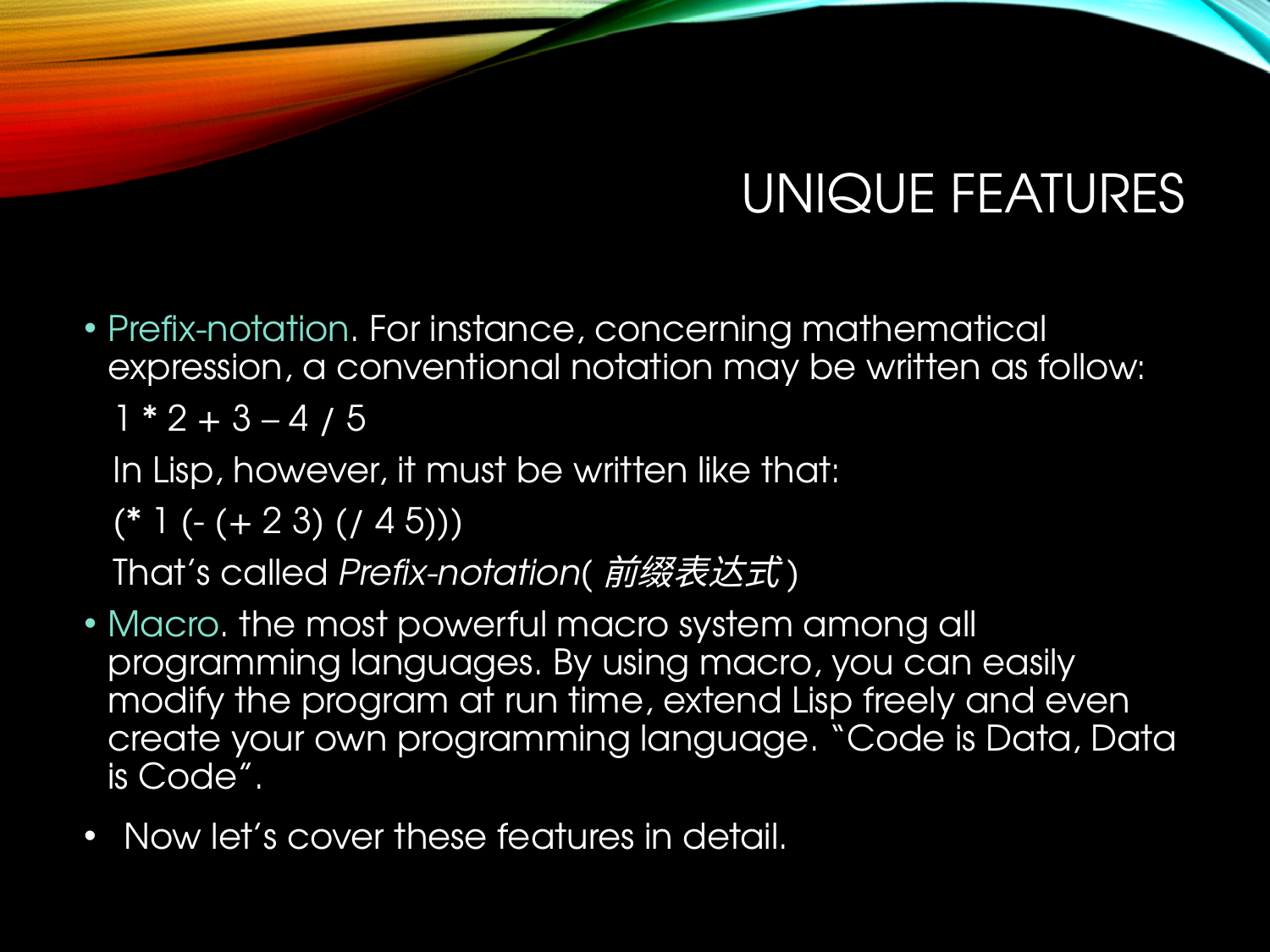

# Unique features
Prefix-notation. For instance, concerning mathematical expression, a conventional notation may be written as follow:
   1 * 2 + 3 – 4 / 5
   In Lisp, however, it must be written like that:
   (* 1 (- (+ 2 3) (/ 4 5)))
   That’s called Prefix-notation(前缀表达式)
Macro. the most powerful macro system among all programming languages. By using macro, you can easily modify the program at run time, extend Lisp freely and even create your own programming language. “Code is Data, Data is Code”.

Now let’s cover these features in detail.